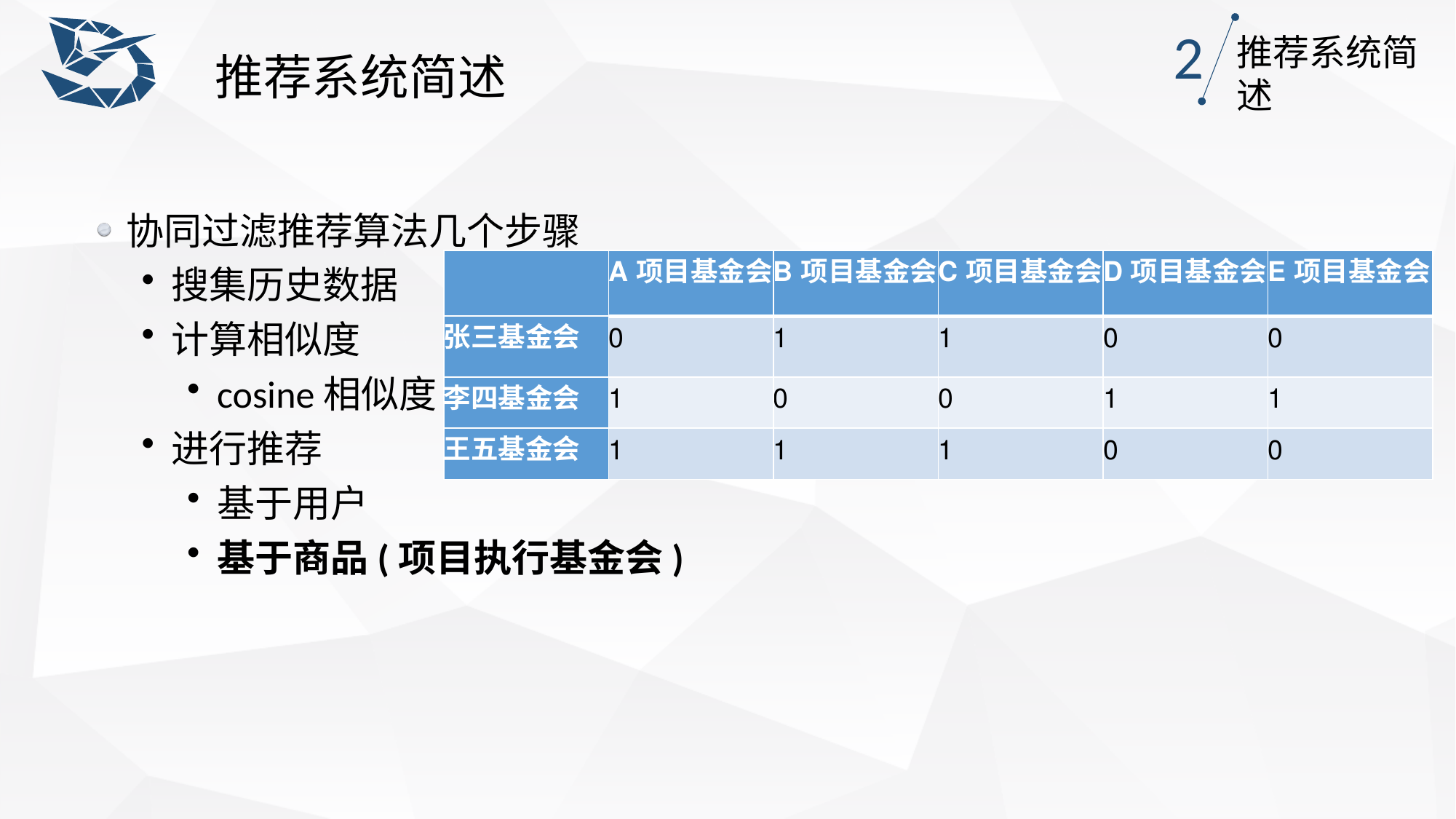

2

推荐系统简述
推荐系统简述
协同过滤推荐算法几个步骤
搜集历史数据
计算相似度
cosine相似度
进行推荐
基于用户
基于商品(项目执行基金会)
|  | A项目基金会 | B项目基金会 | C项目基金会 | D项目基金会 | E项目基金会 |
| --- | --- | --- | --- | --- | --- |
| 张三基金会 | 0 | 1 | 1 | 0 | 0 |
| 李四基金会 | 1 | 0 | 0 | 1 | 1 |
| 王五基金会 | 1 | 1 | 1 | 0 | 0 |